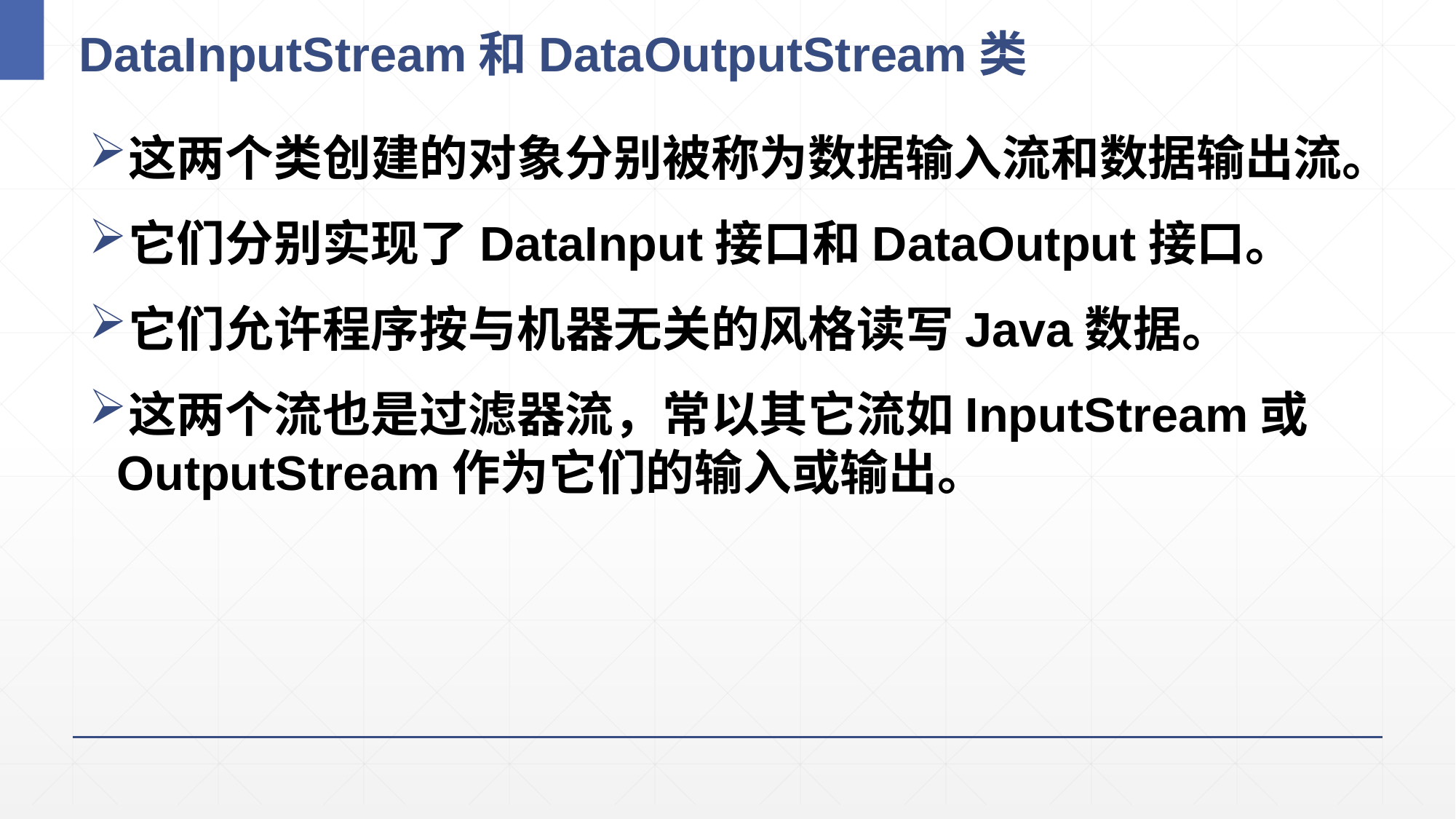

# DataInputStream和DataOutputStream类
这两个类创建的对象分别被称为数据输入流和数据输出流。
它们分别实现了DataInput接口和DataOutput接口。
它们允许程序按与机器无关的风格读写Java数据。
这两个流也是过滤器流，常以其它流如InputStream或OutputStream作为它们的输入或输出。